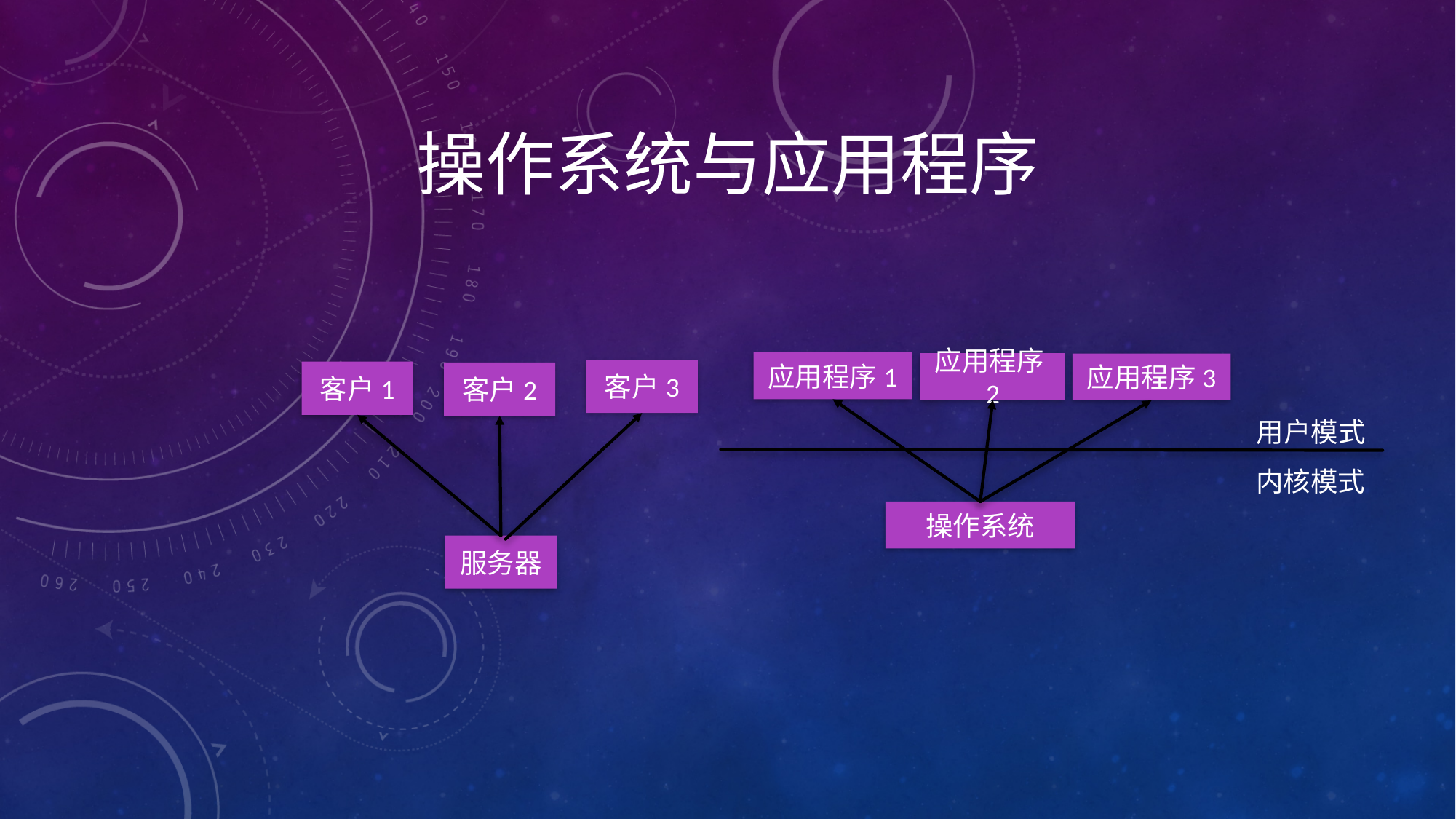

# 操作系统与应用程序
操作系统
应用程序3
应用程序2
应用程序1
服务器
客户2
客户1
客户3
用户模式
内核模式